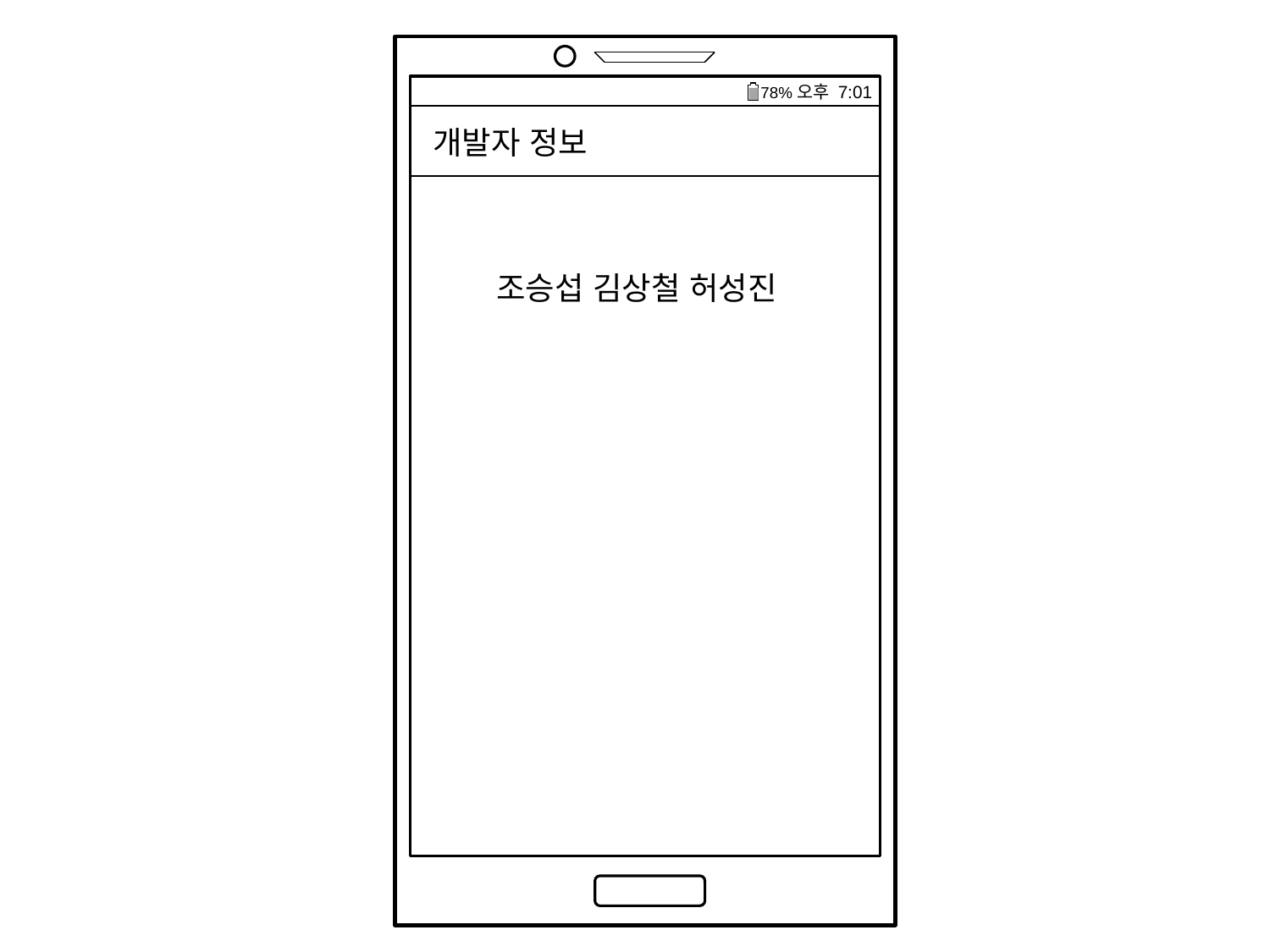

오후 7:01

78%

개발자 정보
조승섭 김상철 허성진